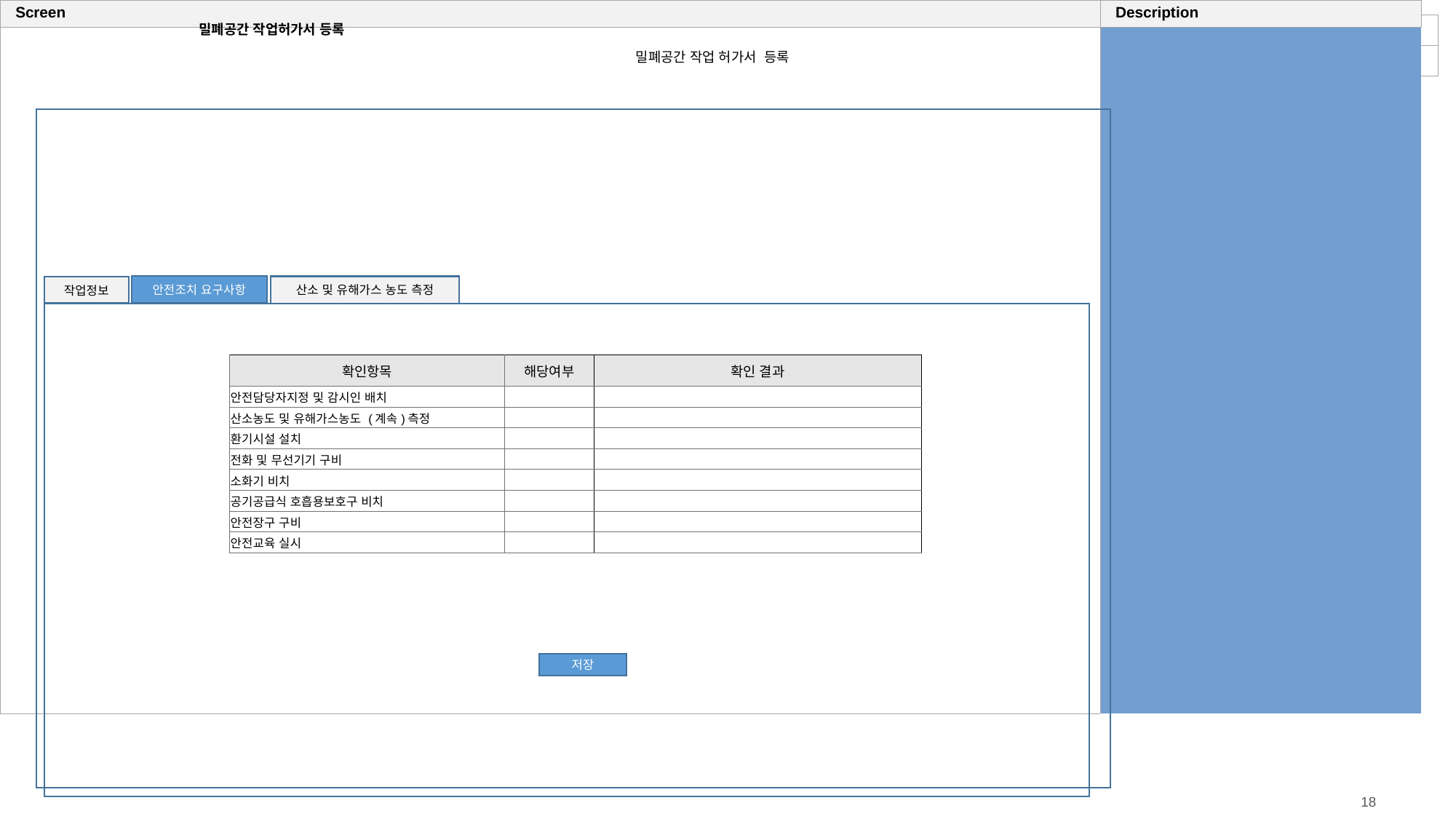

밀폐공간 작업허가서 등록
밀폐공간 작업 허가서  등록

안전조치 요구사항
산소 및 유해가스 농도 측정
작업정보

| 확인항목 | 해당여부 | 확인 결과 |
| --- | --- | --- |
| 안전담당자지정 및 감시인 배치 |  |  |
| 산소농도 및 유해가스농도 (계속)측정 |  |  |
| 환기시설 설치 |  |  |
| 전화 및 무선기기 구비 |  |  |
| 소화기 비치 |  |  |
| 공기공급식 호흡용보호구 비치 |  |  |
| 안전장구 구비 |  |  |
| 안전교육 실시 |  |  |
저장